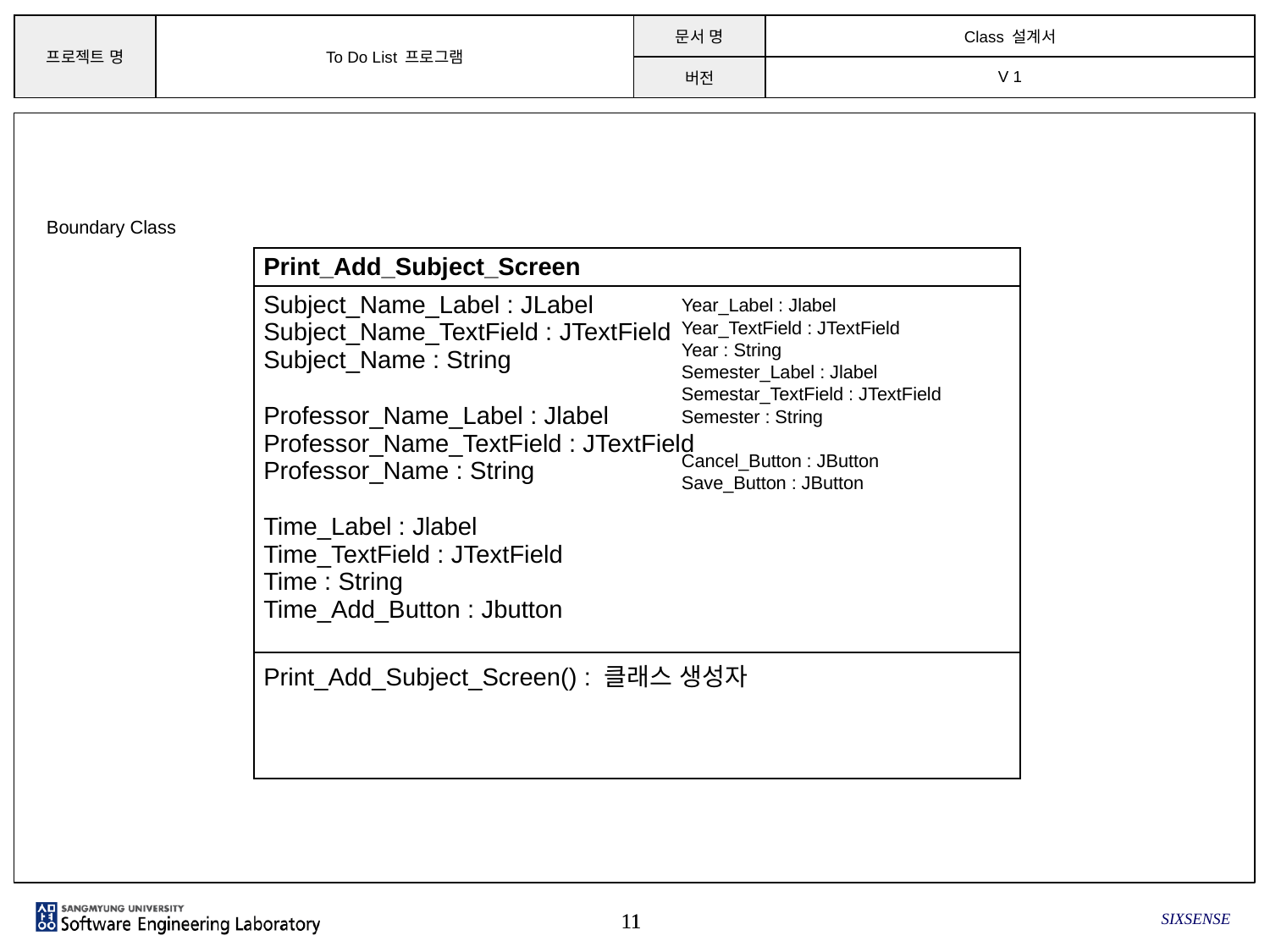

Boundary Class
| Print\_Add\_Subject\_Screen |
| --- |
| Subject\_Name\_Label : JLabel Subject\_Name\_TextField : JTextField Subject\_Name : String Professor\_Name\_Label : Jlabel Professor\_Name\_TextField : JTextField Professor\_Name : String Time\_Label : Jlabel Time\_TextField : JTextField Time : String Time\_Add\_Button : Jbutton |
| Print\_Add\_Subject\_Screen() : 클래스 생성자 |
Year_Label : Jlabel
Year_TextField : JTextField
Year : String
Semester_Label : Jlabel
Semestar_TextField : JTextField
Semester : String

Cancel_Button : JButton
Save_Button : JButton

SIXSENSE